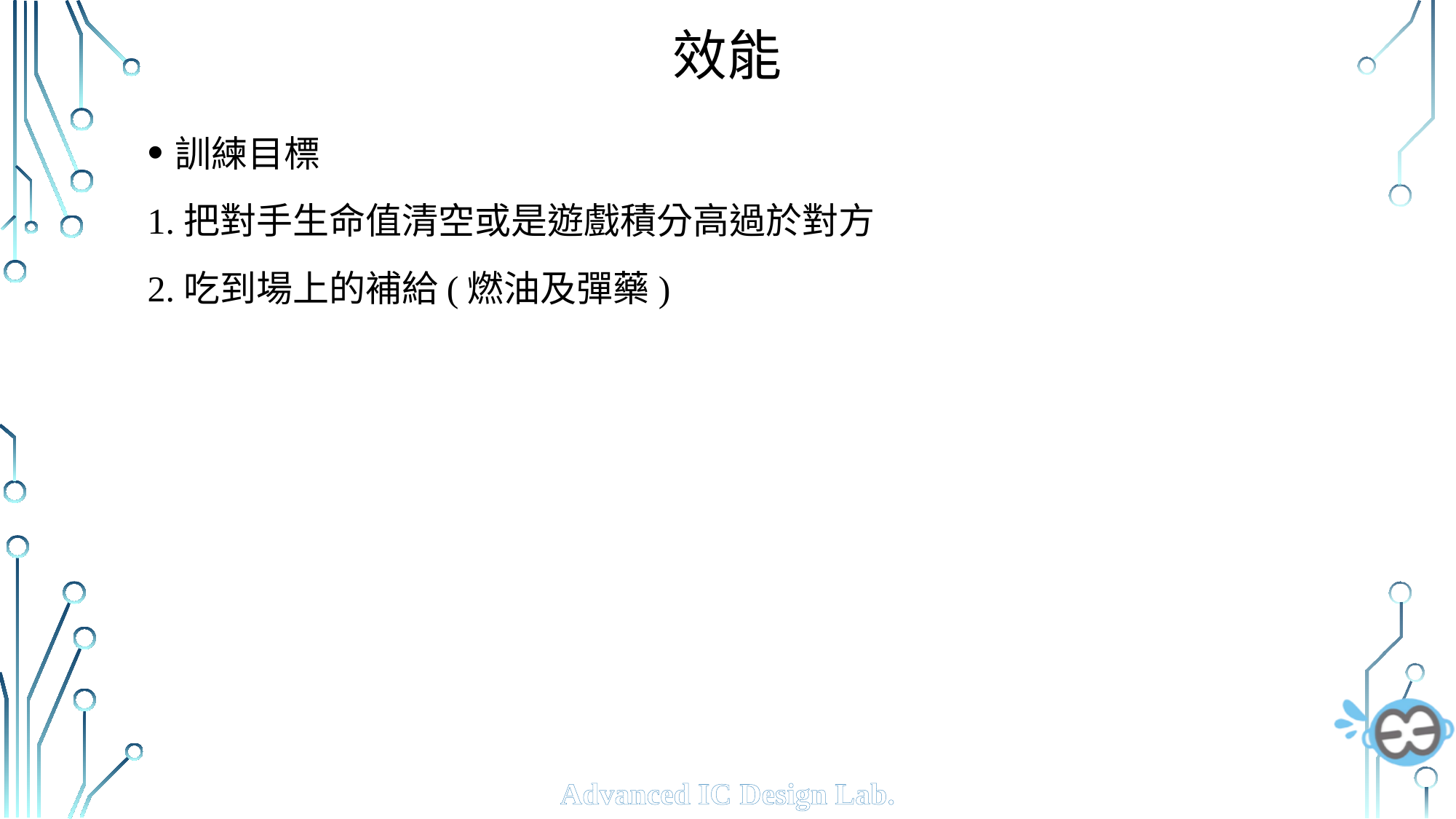

# 效能
訓練目標
1.把對手生命值清空或是遊戲積分高過於對方
2.吃到場上的補給(燃油及彈藥)